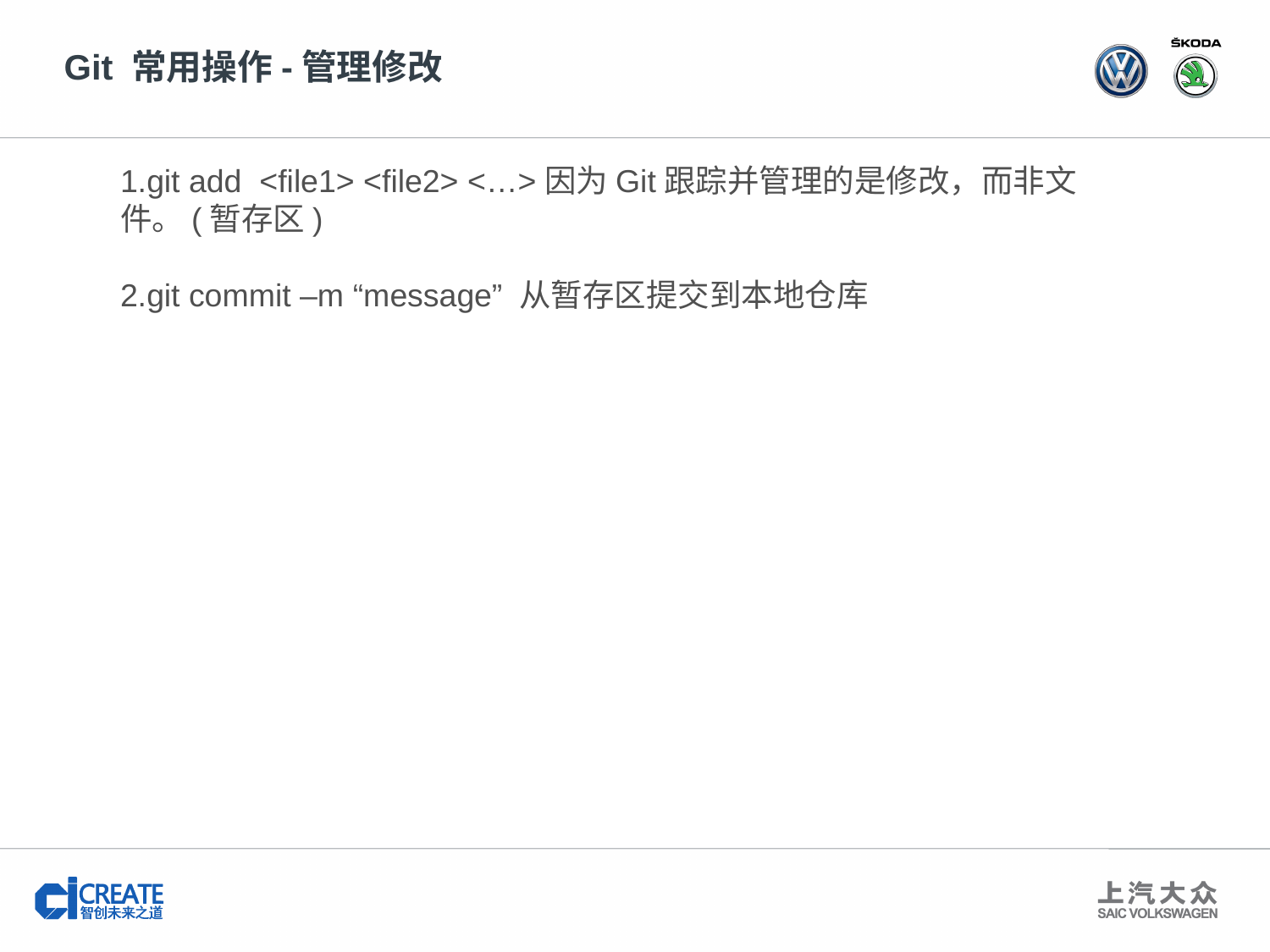

# Git 常用操作-管理修改
1.git add  <file1> <file2> <…>因为Git跟踪并管理的是修改，而非文件。(暂存区)

2.git commit –m “message” 从暂存区提交到本地仓库